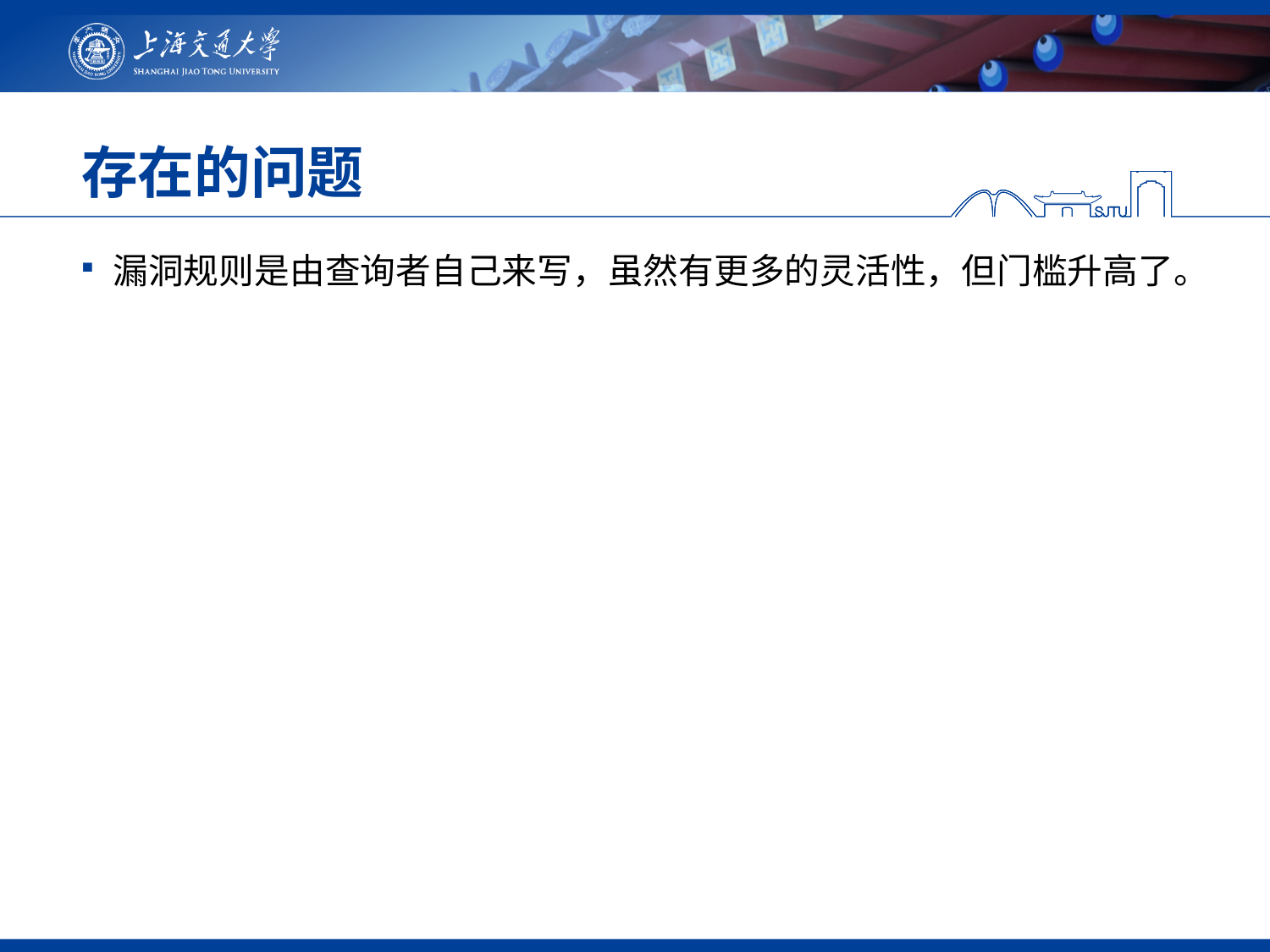

# 存在的问题
漏洞规则是由查询者自己来写，虽然有更多的灵活性，但门槛升高了。